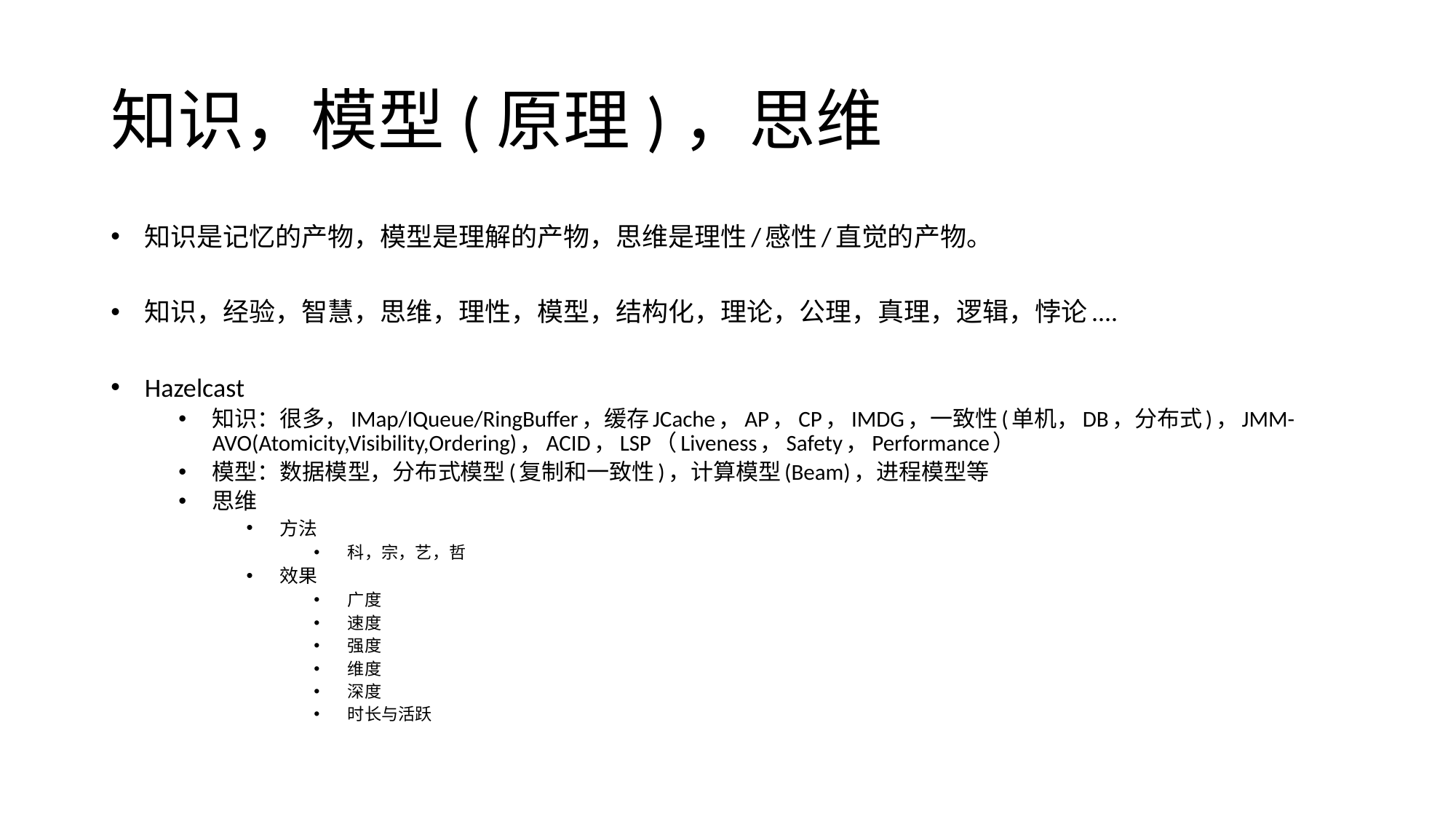

# 知识，模型(原理)，思维
知识是记忆的产物，模型是理解的产物，思维是理性/感性/直觉的产物。

知识，经验，智慧，思维，理性，模型，结构化，理论，公理，真理，逻辑，悖论....

Hazelcast
知识：很多，IMap/IQueue/RingBuffer，缓存JCache，AP，CP，IMDG，一致性(单机，DB，分布式)，JMM-AVO(Atomicity,Visibility,Ordering)，ACID，LSP（Liveness，Safety，Performance）
模型：数据模型，分布式模型(复制和一致性)，计算模型(Beam)，进程模型等
思维
方法
科，宗，艺，哲
效果
广度
速度
强度
维度
深度
时长与活跃